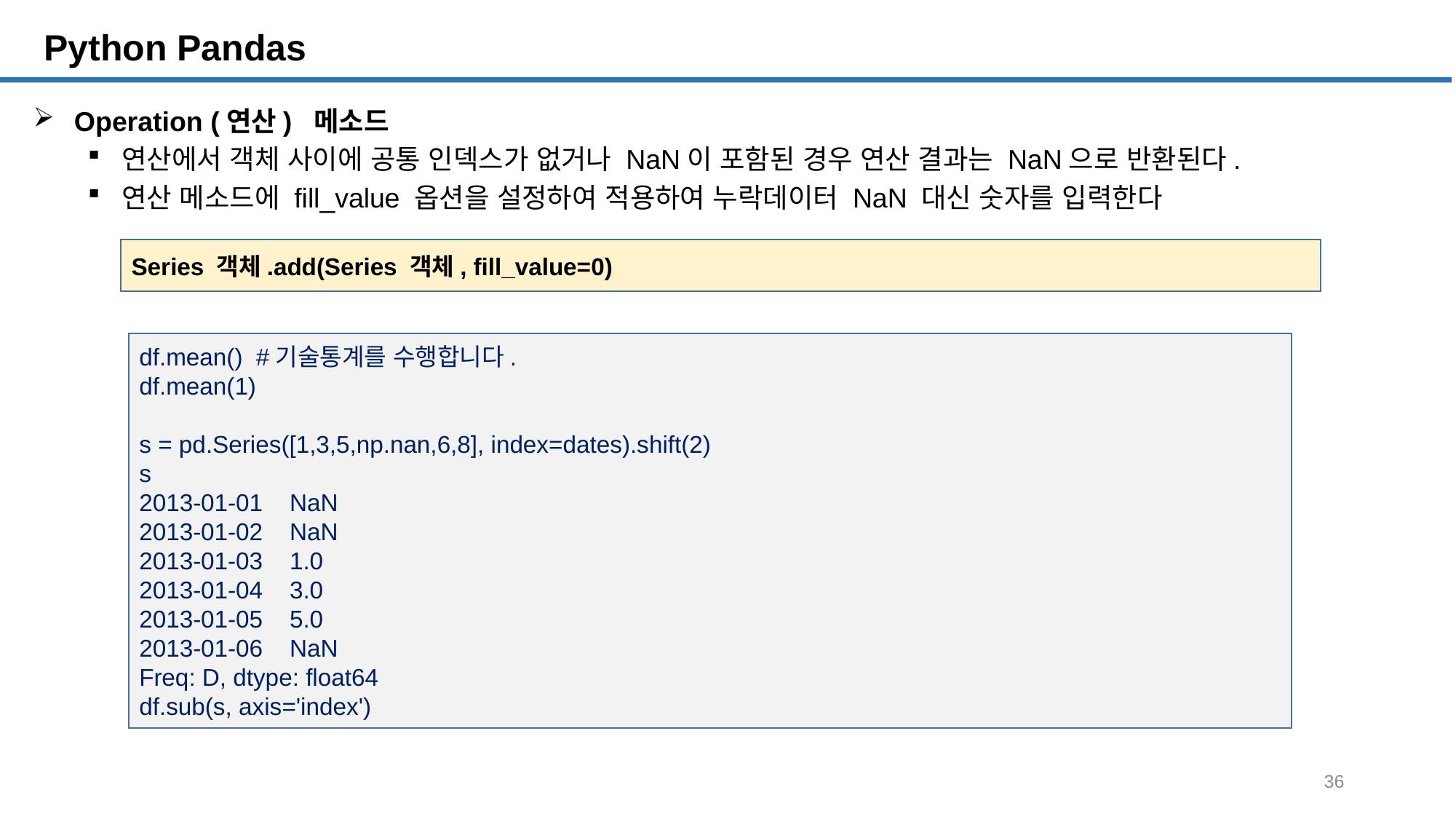

SQL 튜닝 개요
# Python Pandas

Operation (연산)  메소드
연산에서 객체 사이에 공통 인덱스가 없거나 NaN이 포함된 경우 연산 결과는 NaN으로 반환된다.
연산 메소드에 fill_value 옵션을 설정하여 적용하여 누락데이터 NaN 대신 숫자를 입력한다

Series 객체.add(Series 객체, fill_value=0)
df.mean()  #기술통계를 수행합니다.
df.mean(1)

s = pd.Series([1,3,5,np.nan,6,8], index=dates).shift(2)
s
2013-01-01    NaN
2013-01-02    NaN
2013-01-03    1.0
2013-01-04    3.0
2013-01-05    5.0
2013-01-06    NaN
Freq: D, dtype: float64
df.sub(s, axis='index')
36